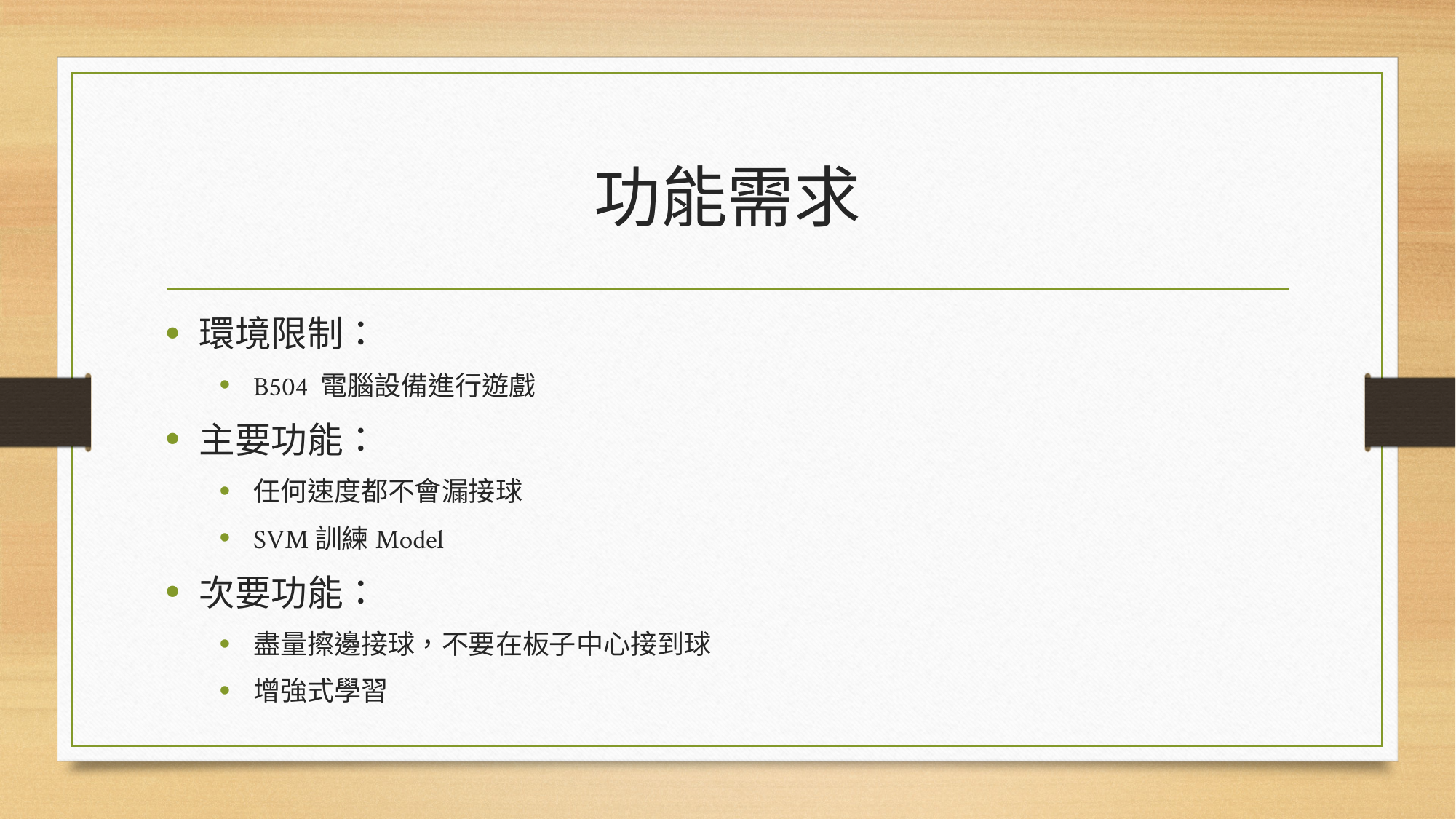

# 功能需求
環境限制：
B504 電腦設備進行遊戲
主要功能：
任何速度都不會漏接球
SVM訓練Model
次要功能：
盡量擦邊接球，不要在板子中心接到球
增強式學習